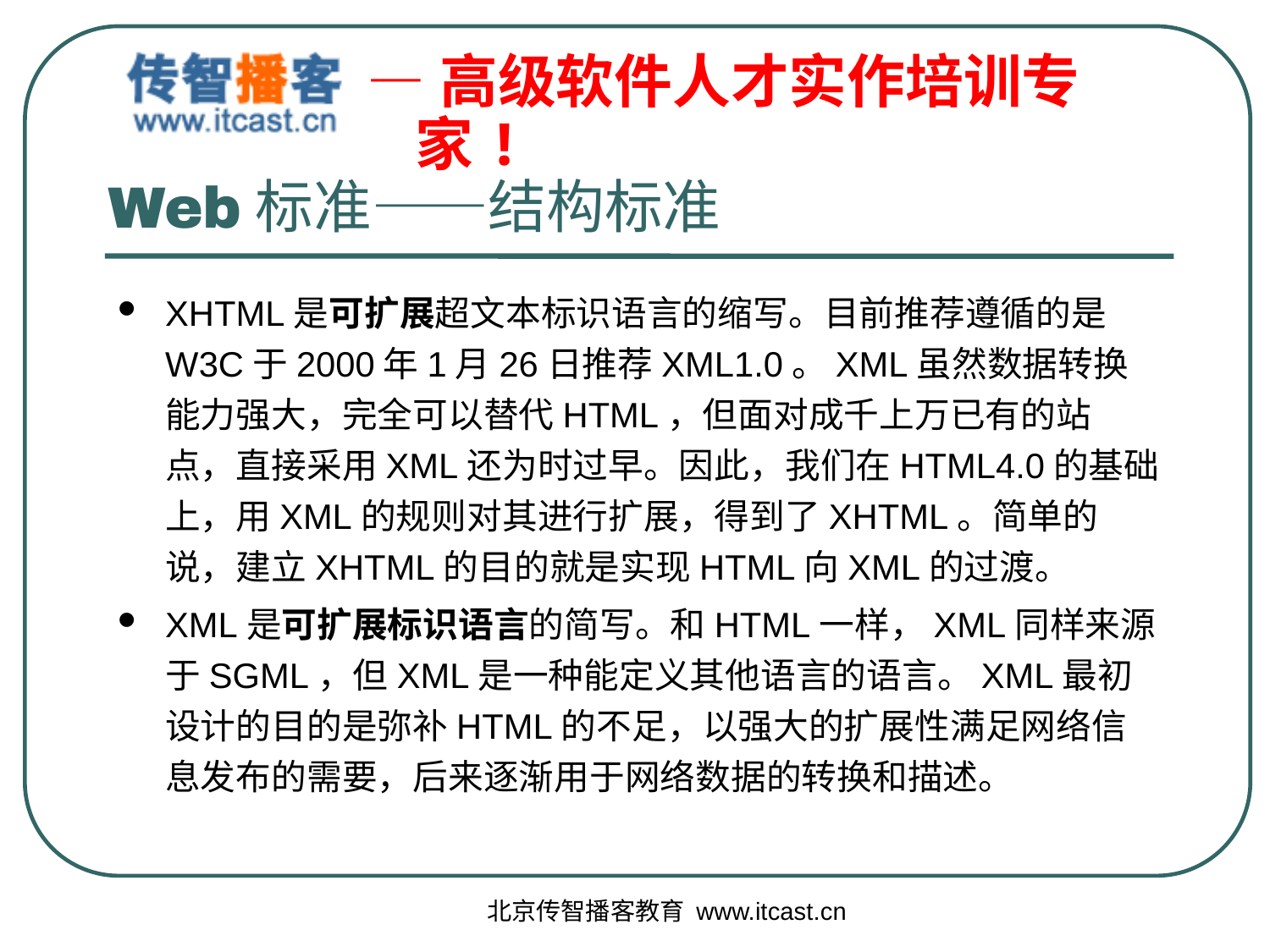

# Web标准——结构标准
XHTML是可扩展超文本标识语言的缩写。目前推荐遵循的是W3C于2000年1月26日推荐XML1.0。XML虽然数据转换能力强大，完全可以替代HTML，但面对成千上万已有的站点，直接采用XML还为时过早。因此，我们在HTML4.0的基础上，用XML的规则对其进行扩展，得到了XHTML。简单的说，建立XHTML的目的就是实现HTML向XML的过渡。
XML是可扩展标识语言的简写。和HTML一样，XML同样来源于SGML，但XML是一种能定义其他语言的语言。XML最初设计的目的是弥补HTML的不足，以强大的扩展性满足网络信息发布的需要，后来逐渐用于网络数据的转换和描述。